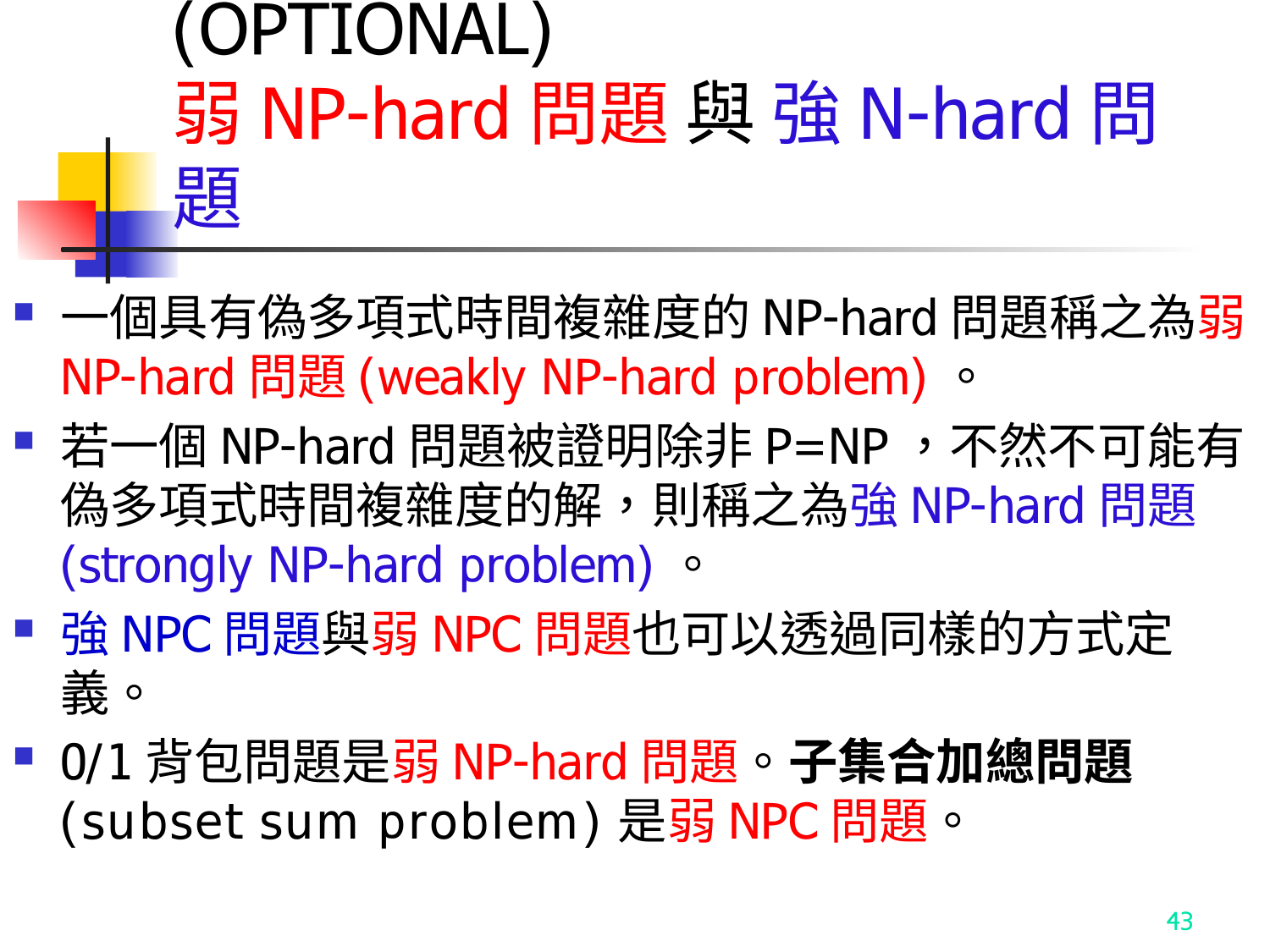

# (OPTIONAL) 弱NP-hard問題 與 強N-hard問題
一個具有偽多項式時間複雜度的NP-hard問題稱之為弱NP-hard問題(weakly NP-hard problem)。
若一個NP-hard問題被證明除非P=NP，不然不可能有偽多項式時間複雜度的解，則稱之為強NP-hard問題(strongly NP-hard problem)。
強NPC問題與弱NPC問題也可以透過同樣的方式定義。
0/1背包問題是弱NP-hard問題。子集合加總問題(subset sum problem)是弱NPC問題。
43